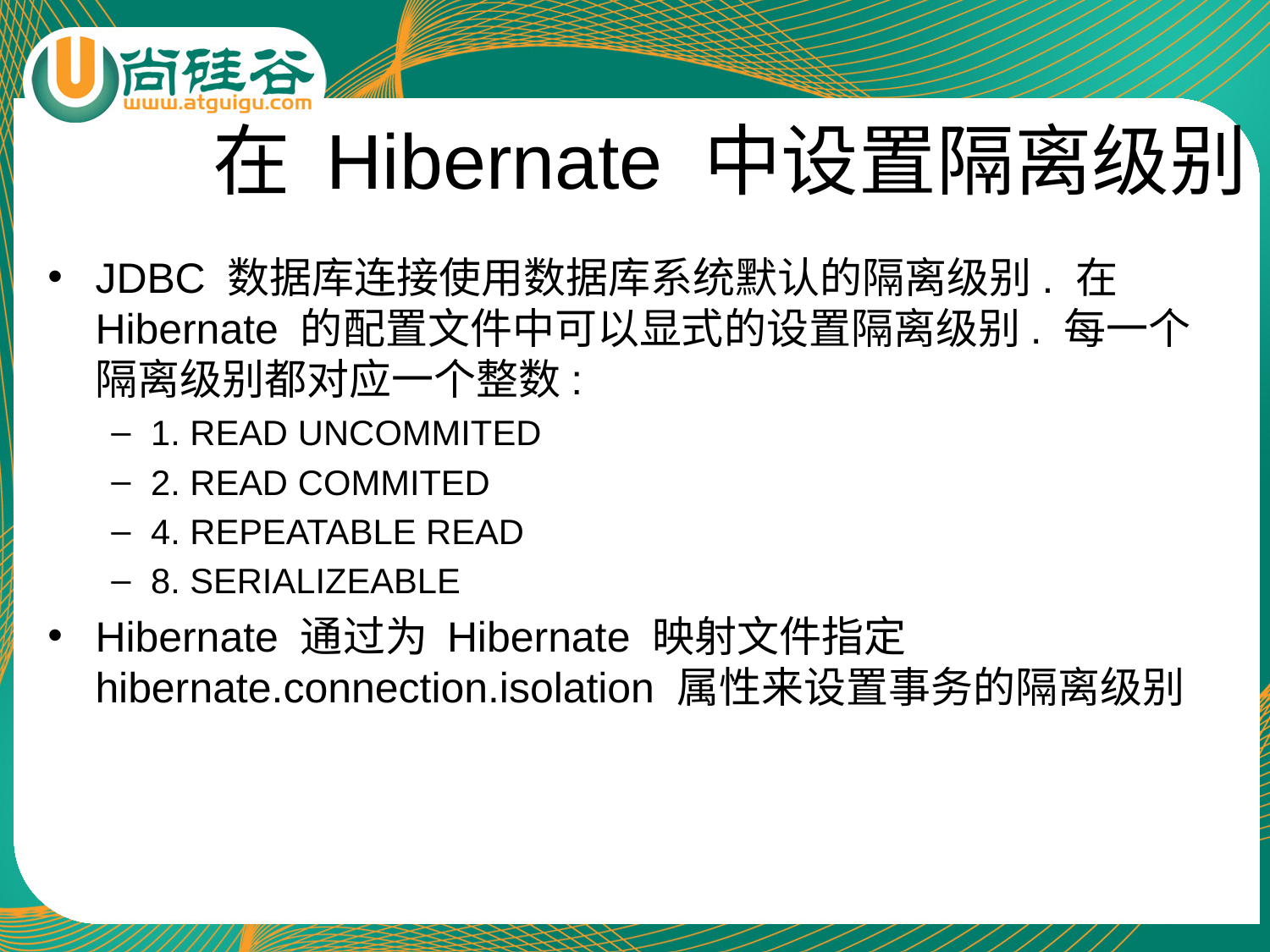

# 在 Hibernate 中设置隔离级别
JDBC 数据库连接使用数据库系统默认的隔离级别. 在 Hibernate 的配置文件中可以显式的设置隔离级别. 每一个隔离级别都对应一个整数:
1. READ UNCOMMITED
2. READ COMMITED
4. REPEATABLE READ
8. SERIALIZEABLE
Hibernate 通过为 Hibernate 映射文件指定 hibernate.connection.isolation 属性来设置事务的隔离级别